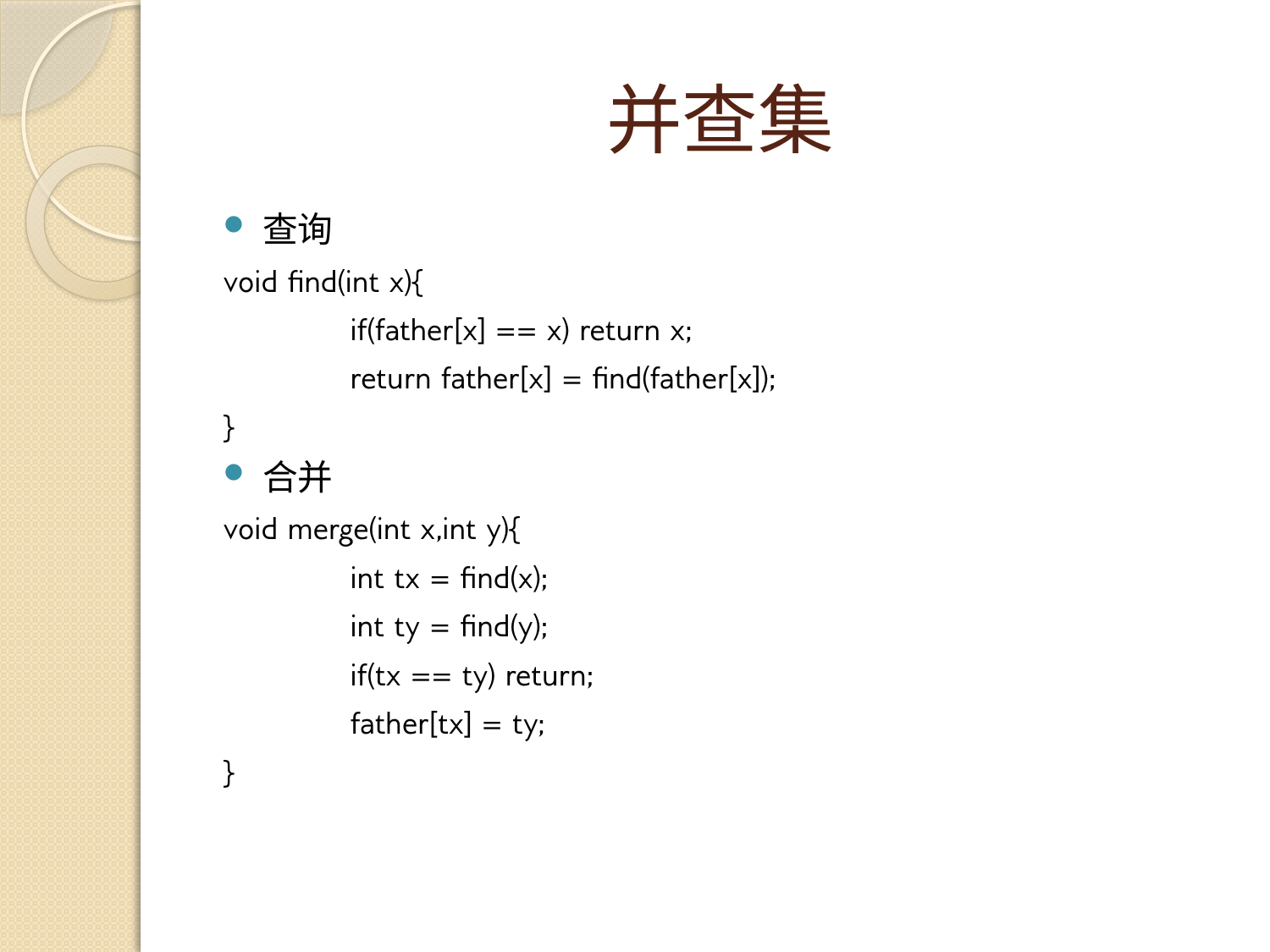

# 并查集
查询
void find(int x){
	if(father[x] == x) return x;
	return father[x] = find(father[x]);
}
合并
void merge(int x,int y){
	int tx = find(x);
	int ty = find(y);
	if(tx == ty) return;
	father[tx] = ty;
}